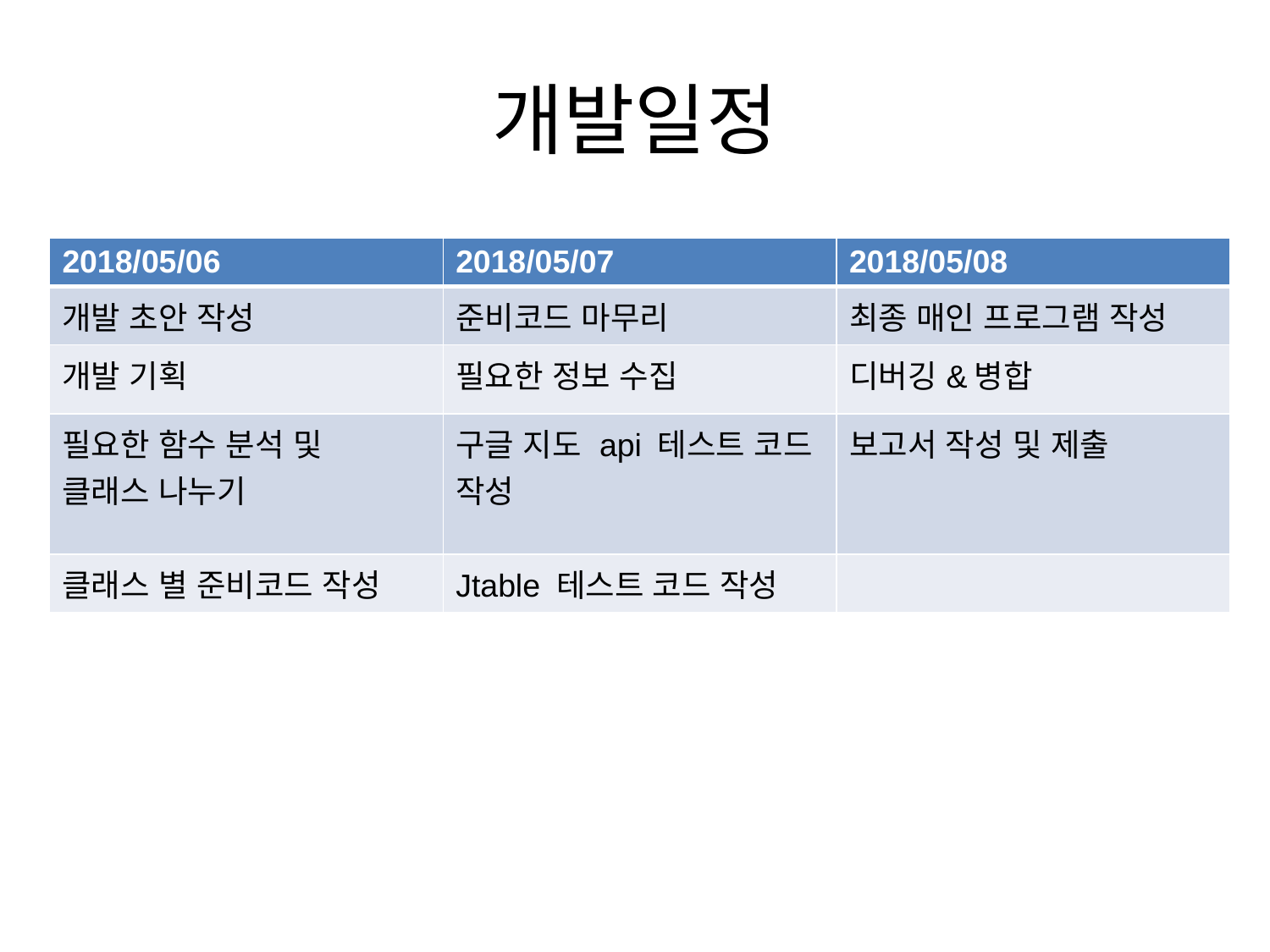

# 개발일정
| 2018/05/06 | 2018/05/07 | 2018/05/08 |
| --- | --- | --- |
| 개발 초안 작성 | 준비코드 마무리 | 최종 매인 프로그램 작성 |
| 개발 기획 | 필요한 정보 수집 | 디버깅&병합 |
| 필요한 함수 분석 및 클래스 나누기 | 구글 지도 api 테스트 코드 작성 | 보고서 작성 및 제출 |
| 클래스 별 준비코드 작성 | Jtable 테스트 코드 작성 |  |